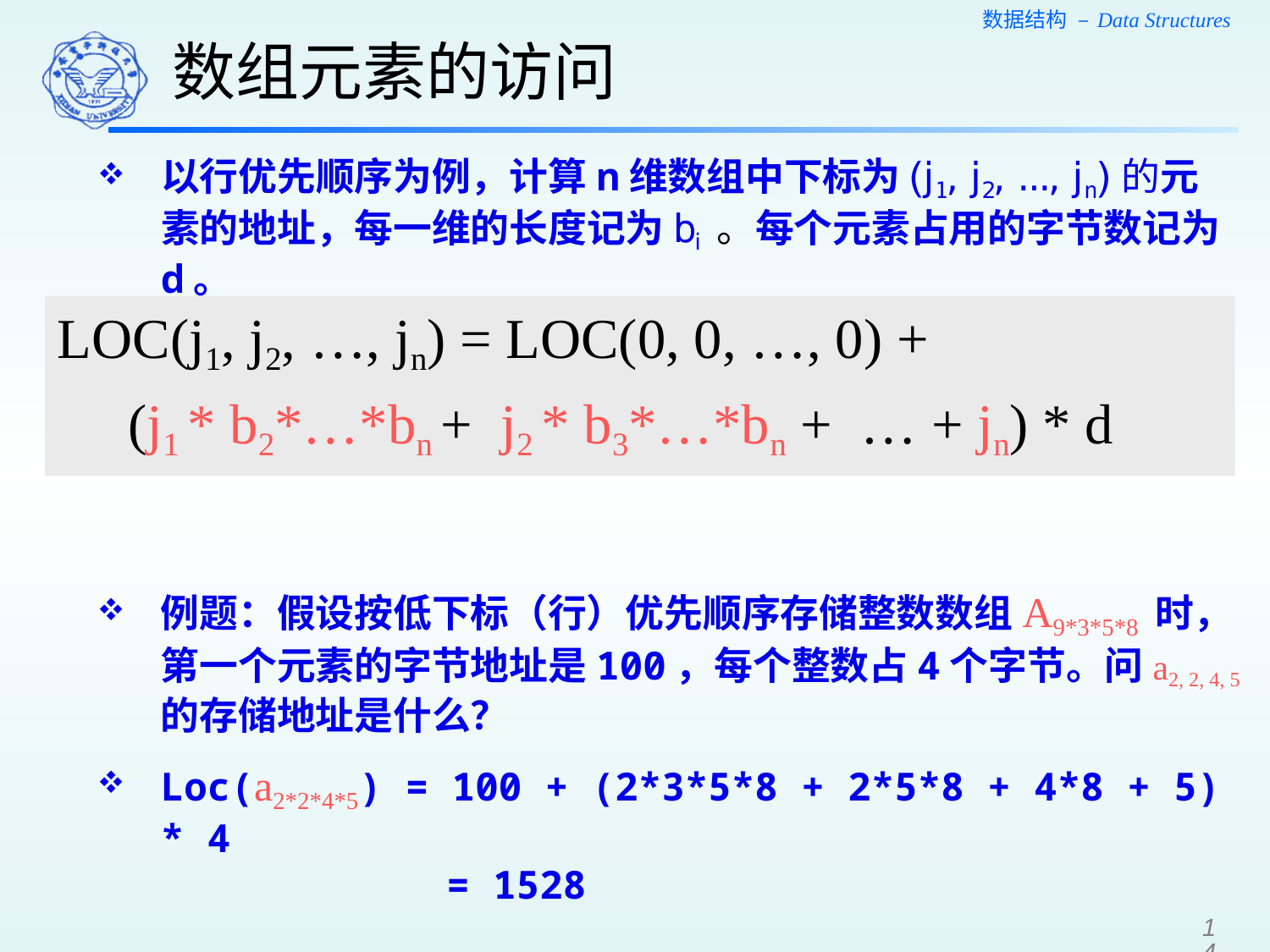

数组元素的访问
以行优先顺序为例，计算n维数组中下标为(j1, j2, …, jn)的元素的地址，每一维的长度记为bi 。每个元素占用的字节数记为d。
LOC(j1, j2, …, jn) = LOC(0, 0, …, 0) +
     (j1 * b2*…*bn +  j2 * b3*…*bn +  … + jn) * d
例题：假设按低下标（行）优先顺序存储整数数组A9*3*5*8 时，第一个元素的字节地址是100，每个整数占4个字节。问a2, 2, 4, 5的存储地址是什么？
Loc(a2*2*4*5) = 100 + (2*3*5*8 + 2*5*8 + 4*8 + 5) * 4
               = 1528
14